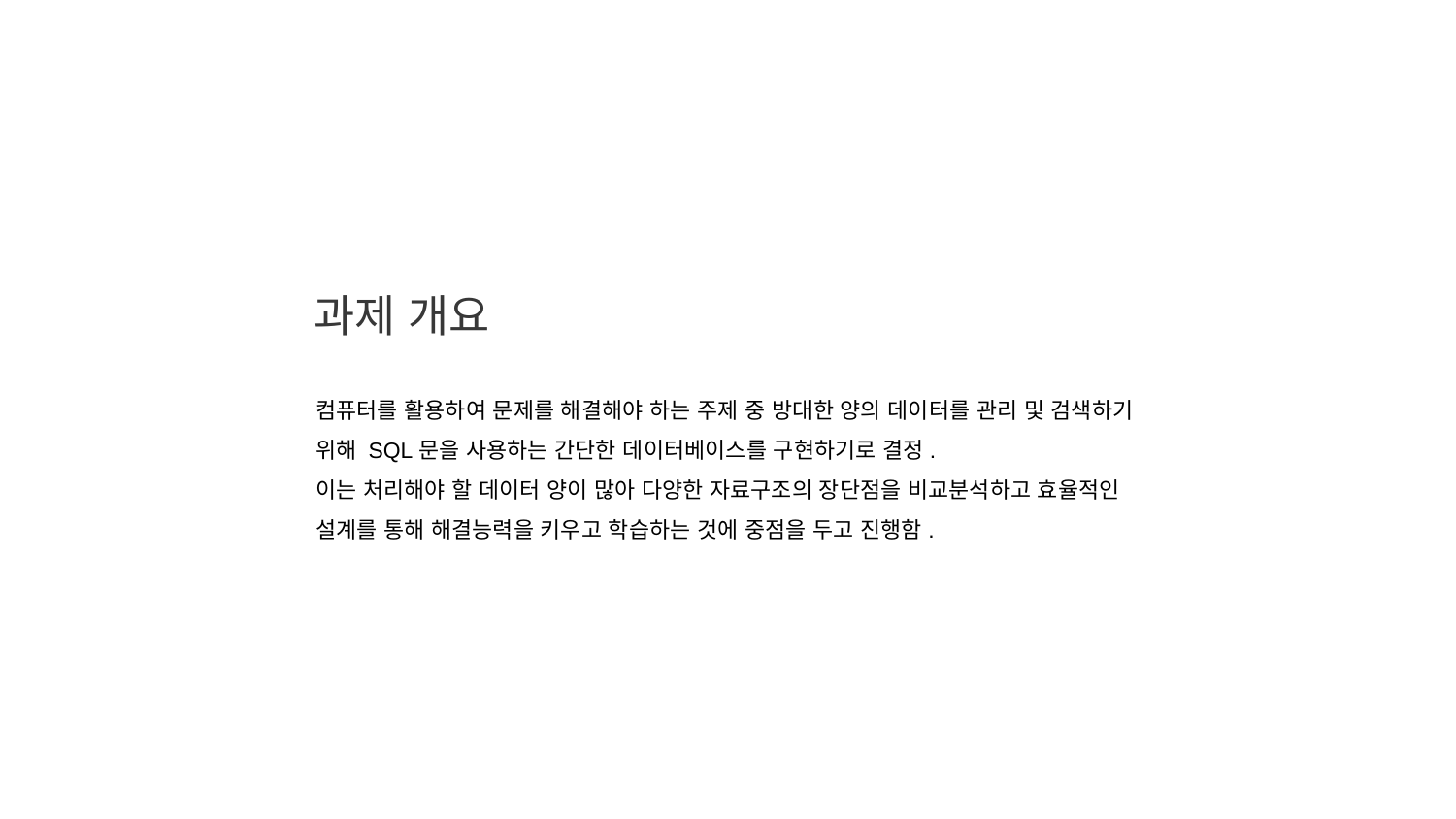

과제 개요
컴퓨터를 활용하여 문제를 해결해야 하는 주제 중 방대한 양의 데이터를 관리 및 검색하기 위해 SQL문을 사용하는 간단한 데이터베이스를 구현하기로 결정.
이는 처리해야 할 데이터 양이 많아 다양한 자료구조의 장단점을 비교분석하고 효율적인 설계를 통해 해결능력을 키우고 학습하는 것에 중점을 두고 진행함.